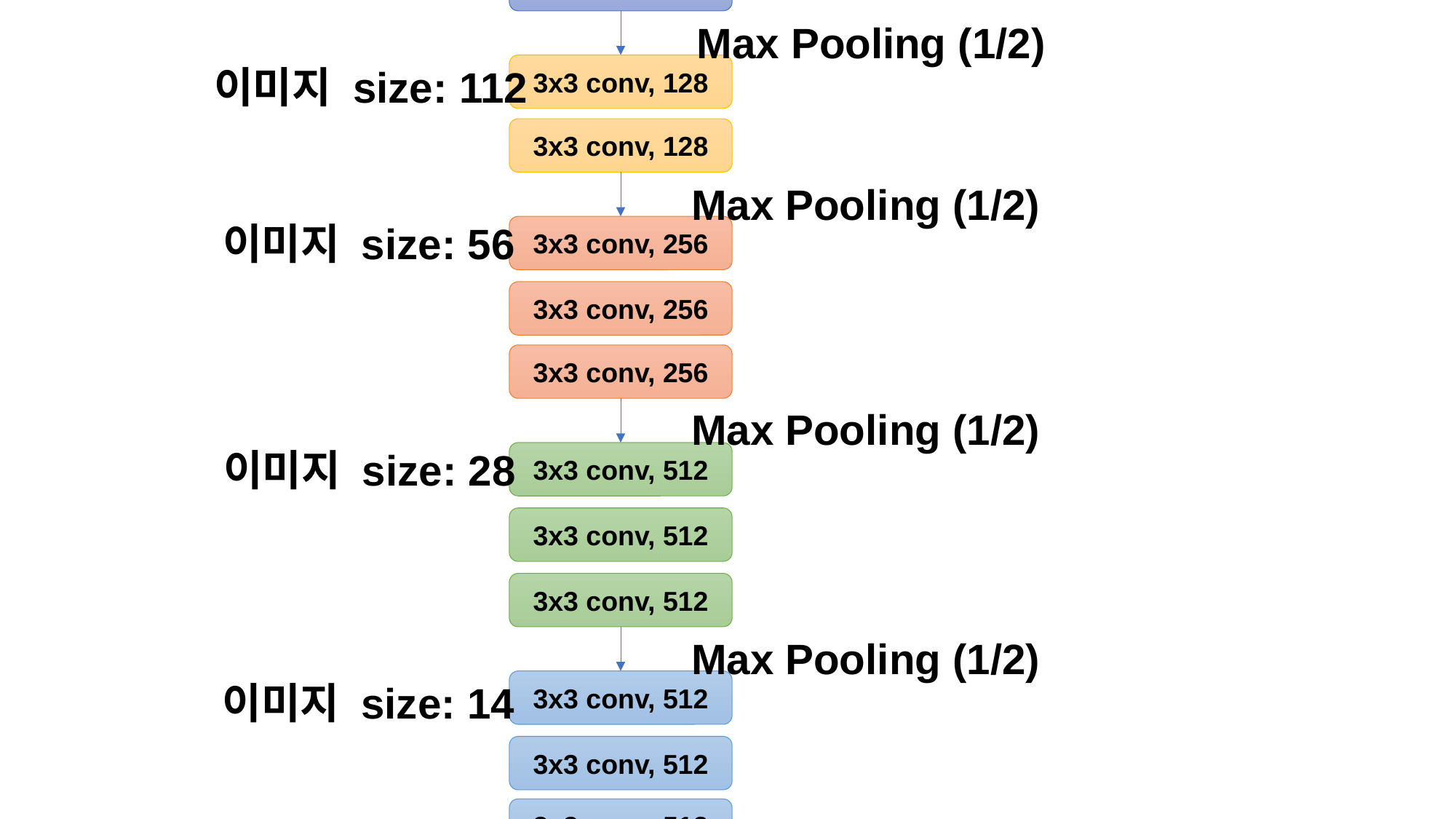

이미지 size: 224
3x3 conv, 64
3x3 conv, 64
Max Pooling (1/2)
이미지 size: 112
3x3 conv, 128
3x3 conv, 128
Max Pooling (1/2)
이미지 size: 56
3x3 conv, 256
3x3 conv, 256
3x3 conv, 256
Max Pooling (1/2)
이미지 size: 28
3x3 conv, 512
3x3 conv, 512
3x3 conv, 512
Max Pooling (1/2)
3x3 conv, 512
3x3 conv, 512
3x3 conv, 512
이미지 size: 14
Max Pooling (1/2)
이미지 size: 7
fc 4096
fc 4096
fc 1000
- Vgg Net (16 layer) 구조